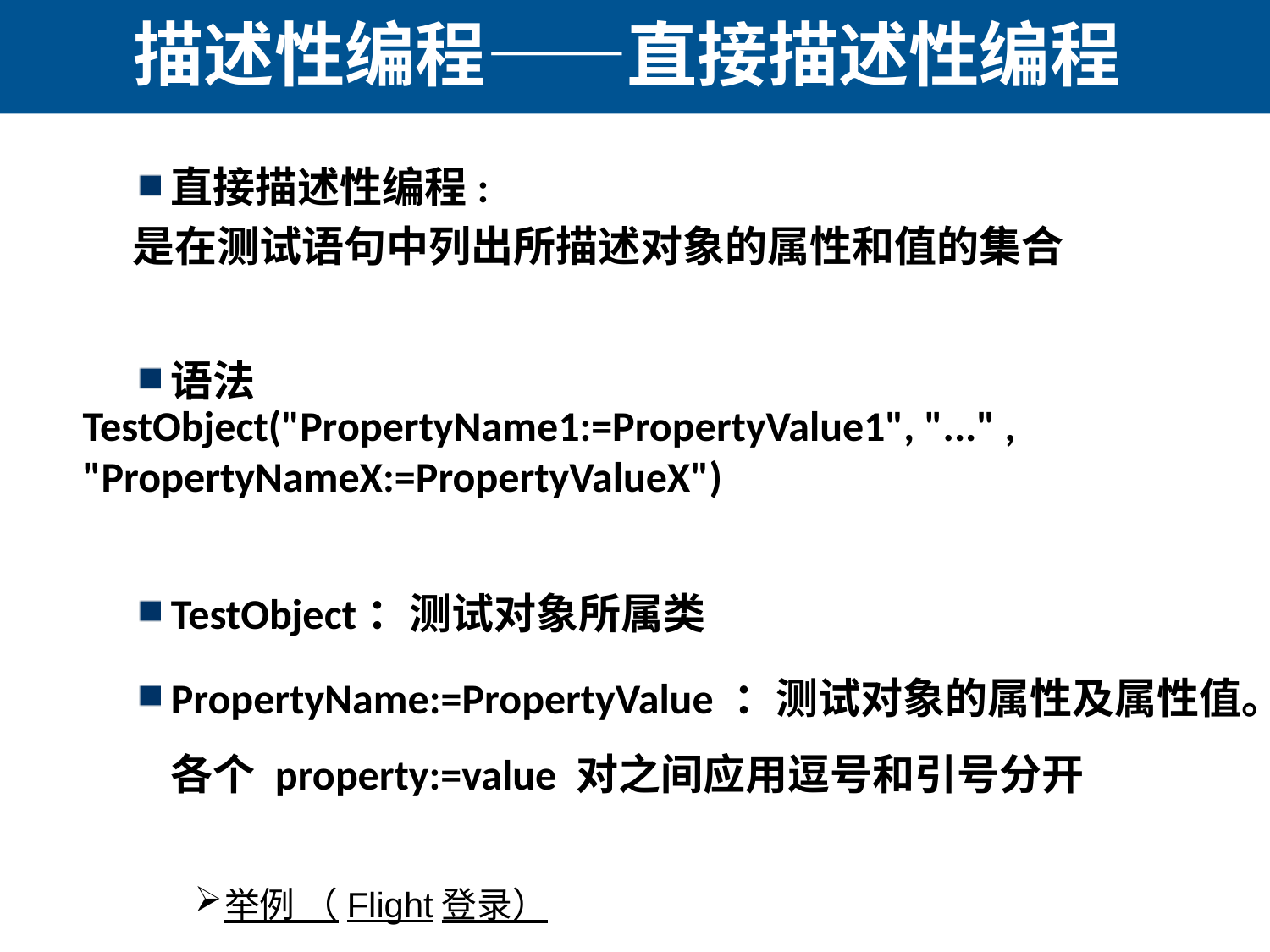

# 描述性编程——直接描述性编程
直接描述性编程:
       是在测试语句中列出所描述对象的属性和值的集合

语法

TestObject：测试对象所属类
PropertyName:=PropertyValue ：测试对象的属性及属性值。各个 property:=value 对之间应用逗号和引号分开

TestObject("PropertyName1:=PropertyValue1", "..." , "PropertyNameX:=PropertyValueX")

举例 （Flight登录）